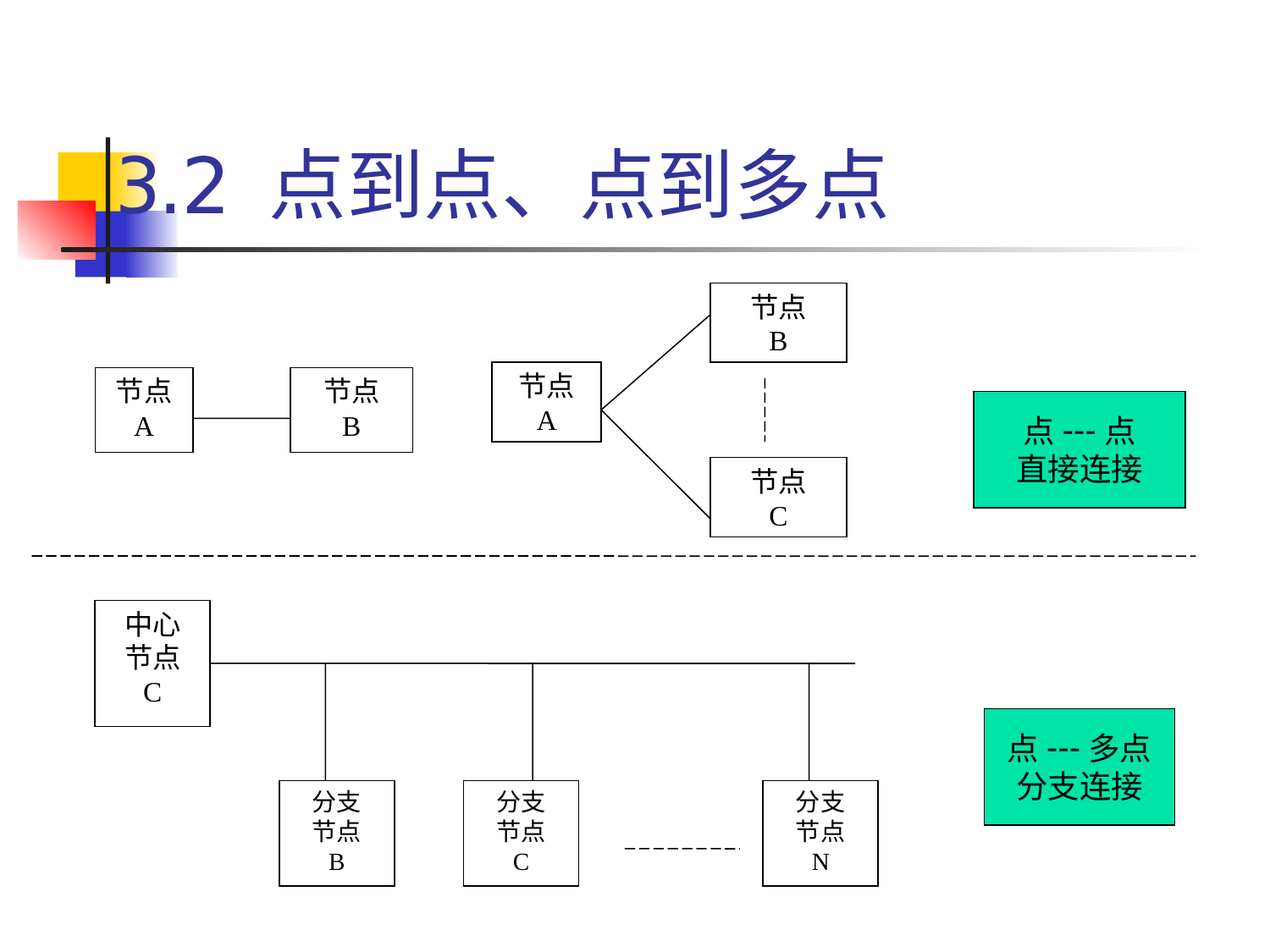

# 3.2 点到点、点到多点
节点
B

节点
A

节点
C

节点
A
节点
B

点---点
直接连接

中心
节点
C

分支
节点
B
分支
节点
C
分支
节点
N

点---多点
分支连接